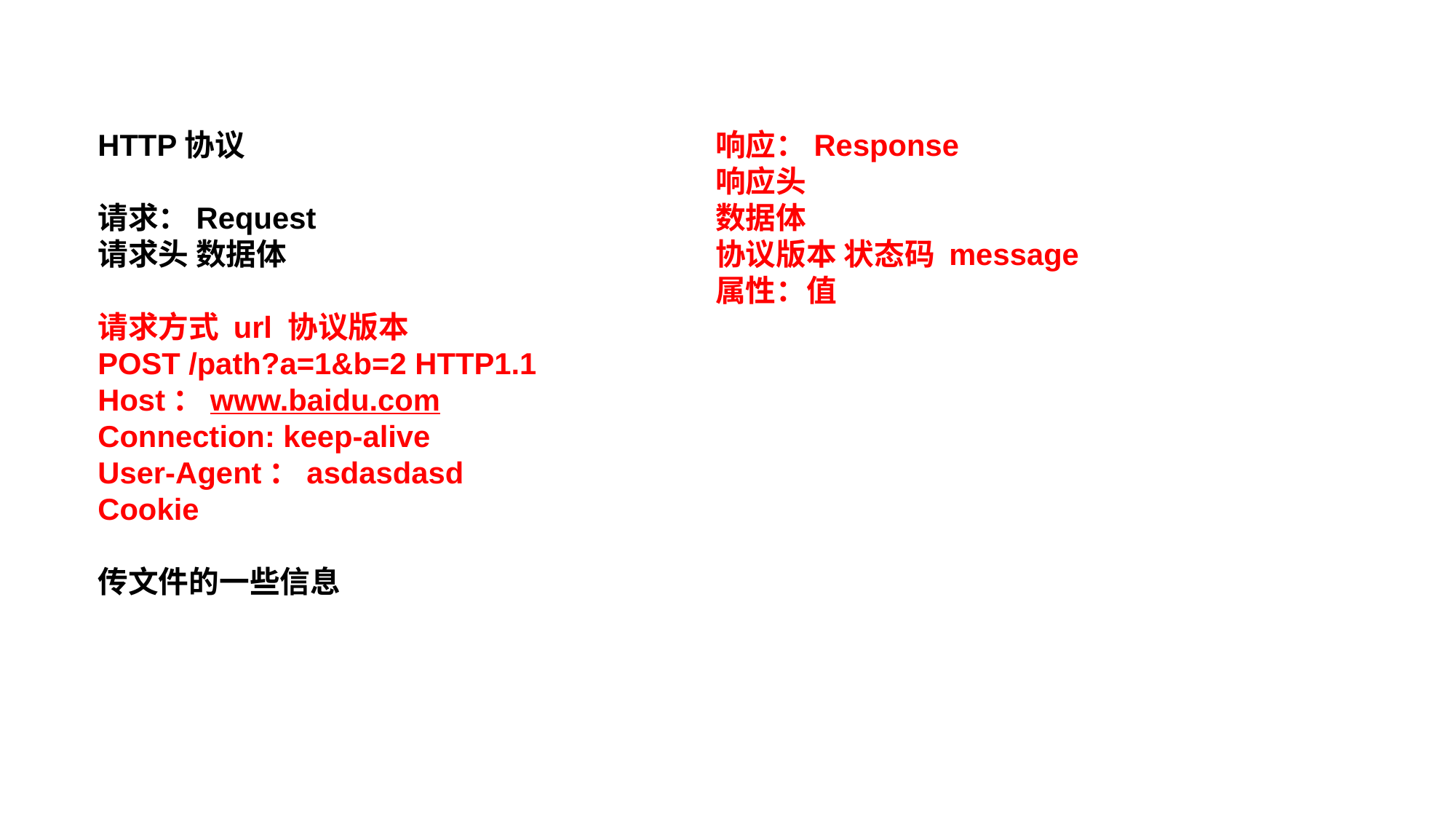

HTTP协议

请求：Request
请求头 数据体

请求⽅式 url 协议版本
POST /path?a=1&b=2 HTTP1.1
Host：www.baidu.com
Connection: keep-alive
User-Agent：asdasdasd
Cookie

传⽂件的⼀些信息
响应：Response
响应头
数据体
协议版本 状态码 message
属性：值